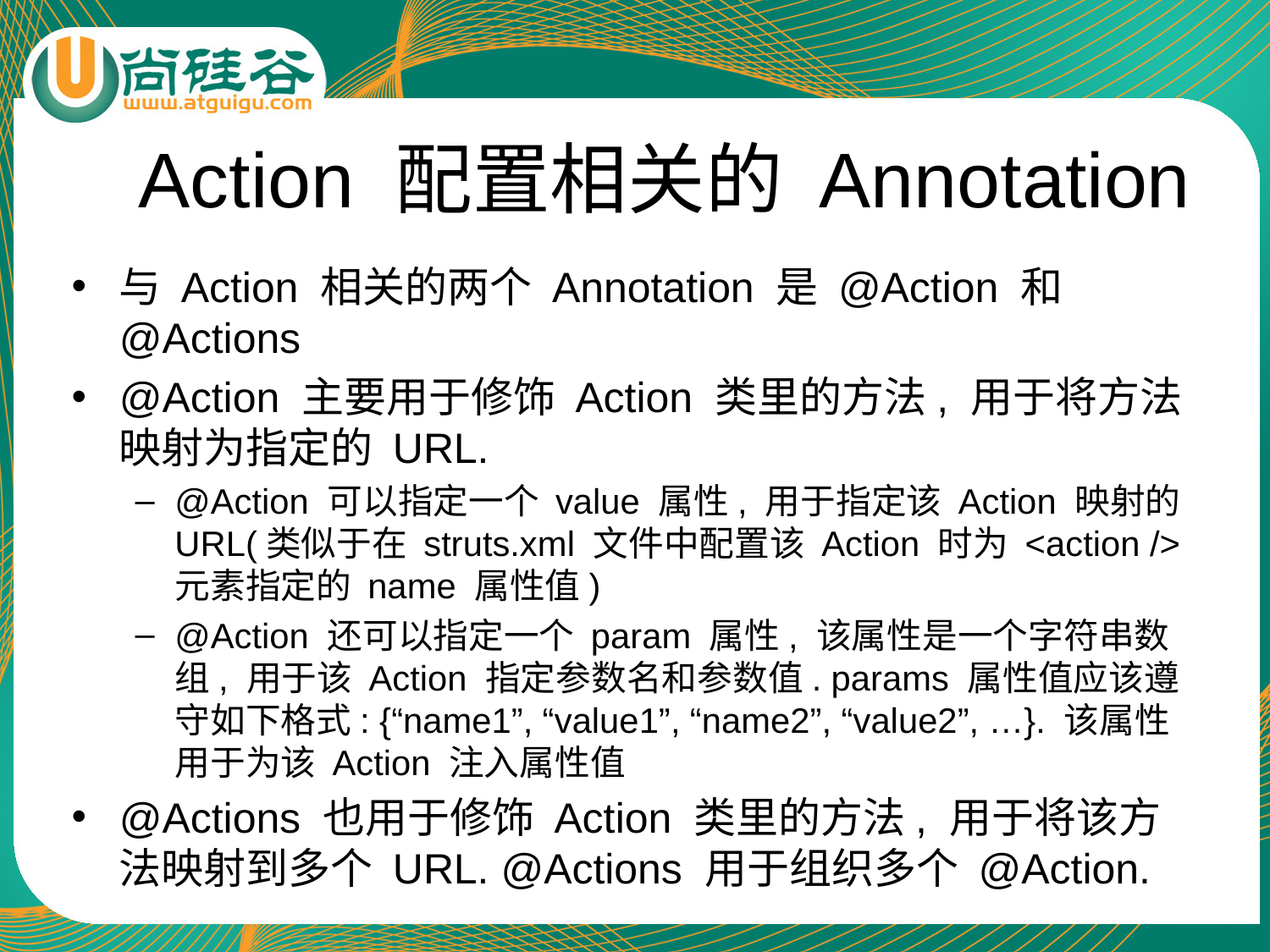

# Action 配置相关的 Annotation
与 Action 相关的两个 Annotation 是 @Action 和 @Actions
@Action 主要用于修饰 Action 类里的方法, 用于将方法映射为指定的 URL.
@Action 可以指定一个 value 属性, 用于指定该 Action 映射的URL(类似于在 struts.xml 文件中配置该 Action 时为 <action /> 元素指定的 name 属性值)
@Action 还可以指定一个 param 属性, 该属性是一个字符串数组, 用于该 Action 指定参数名和参数值. params 属性值应该遵守如下格式: {“name1”, “value1”, “name2”, “value2”, …}. 该属性用于为该 Action 注入属性值
@Actions 也用于修饰 Action 类里的方法, 用于将该方法映射到多个 URL. @Actions 用于组织多个 @Action.